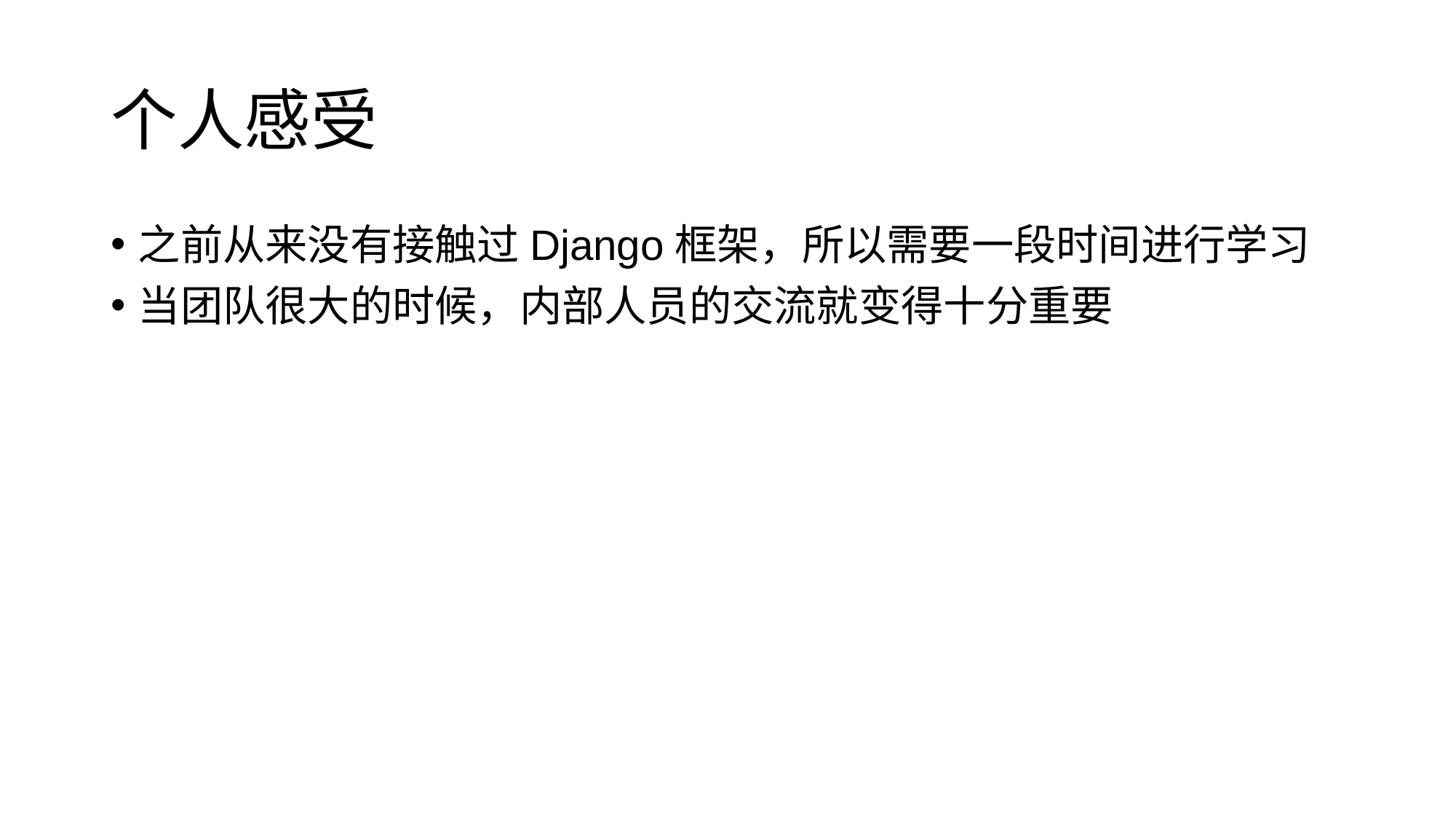

# 个人感受
之前从来没有接触过Django框架，所以需要一段时间进行学习
当团队很大的时候，内部人员的交流就变得十分重要